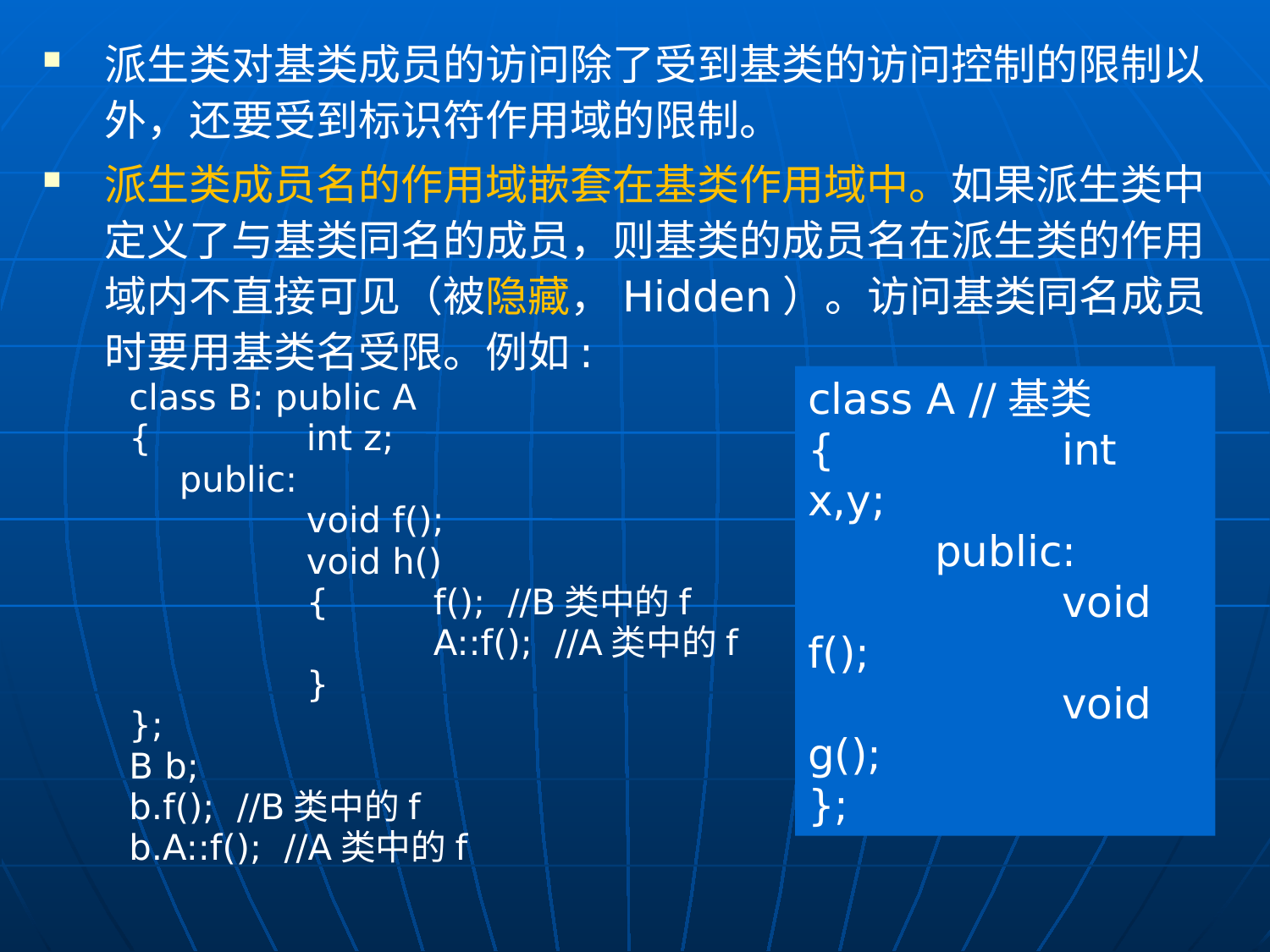

派生类对基类成员的访问除了受到基类的访问控制的限制以外，还要受到标识符作用域的限制。
派生类成员名的作用域嵌套在基类作用域中。如果派生类中定义了与基类同名的成员，则基类的成员名在派生类的作用域内不直接可见（被隐藏，Hidden）。访问基类同名成员时要用基类名受限。例如:
class B: public A
{		int z;
	public:
		void f();
		void h()
		{	f();  //B类中的f
			A::f();  //A类中的f
		}
};
B b;
b.f();  //B类中的f
b.A::f();  //A类中的f
class A //基类
{		int x,y;
	public:
		void f();
		void g();
};